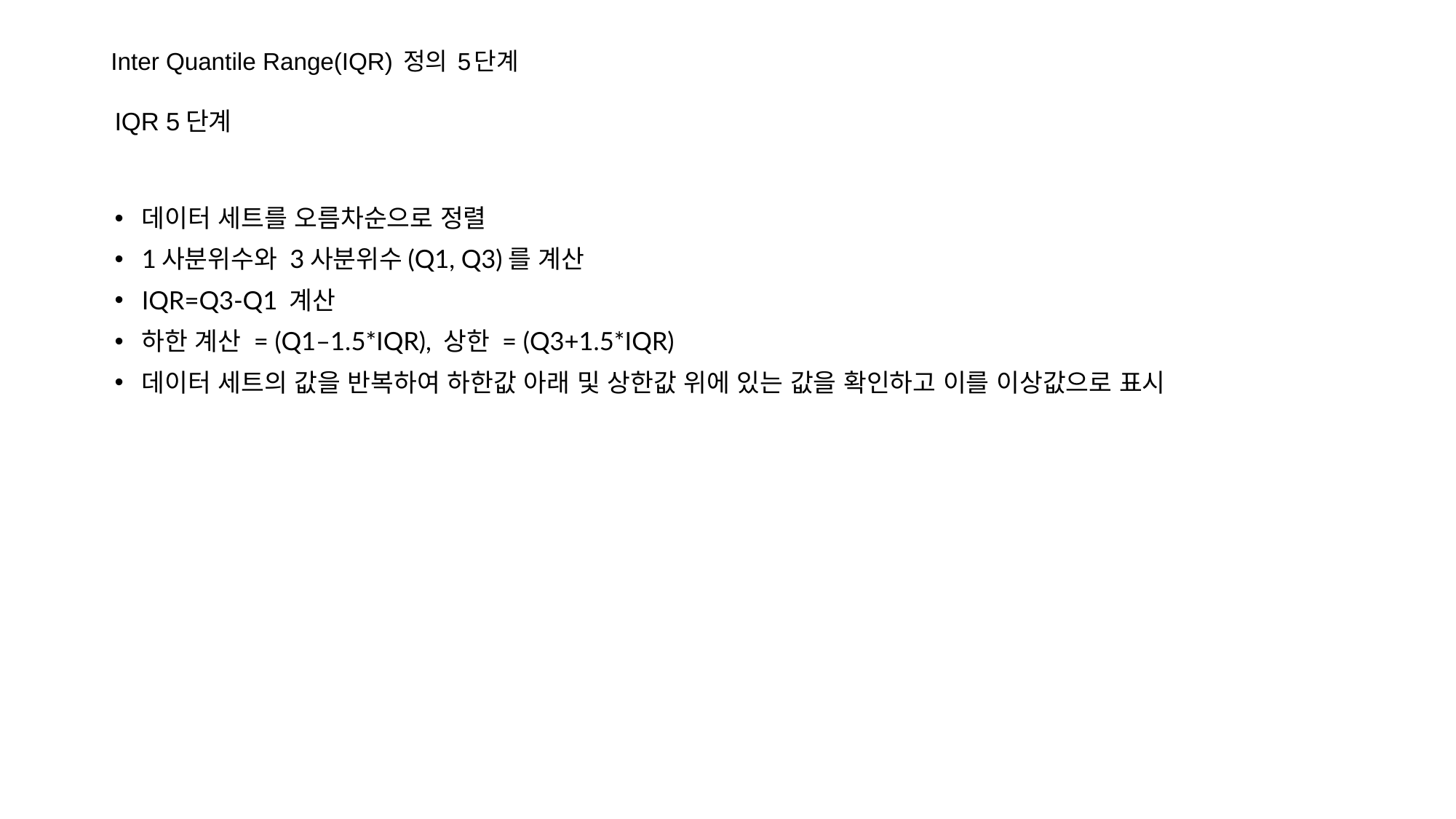

# Inter Quantile Range(IQR) 정의 5단계
IQR 5단계

데이터 세트를 오름차순으로 정렬
1사분위수와 3사분위수(Q1, Q3)를 계산
IQR=Q3-Q1 계산
하한 계산 = (Q1–1.5*IQR), 상한 = (Q3+1.5*IQR)
데이터 세트의 값을 반복하여 하한값 아래 및 상한값 위에 있는 값을 확인하고 이를 이상값으로 표시